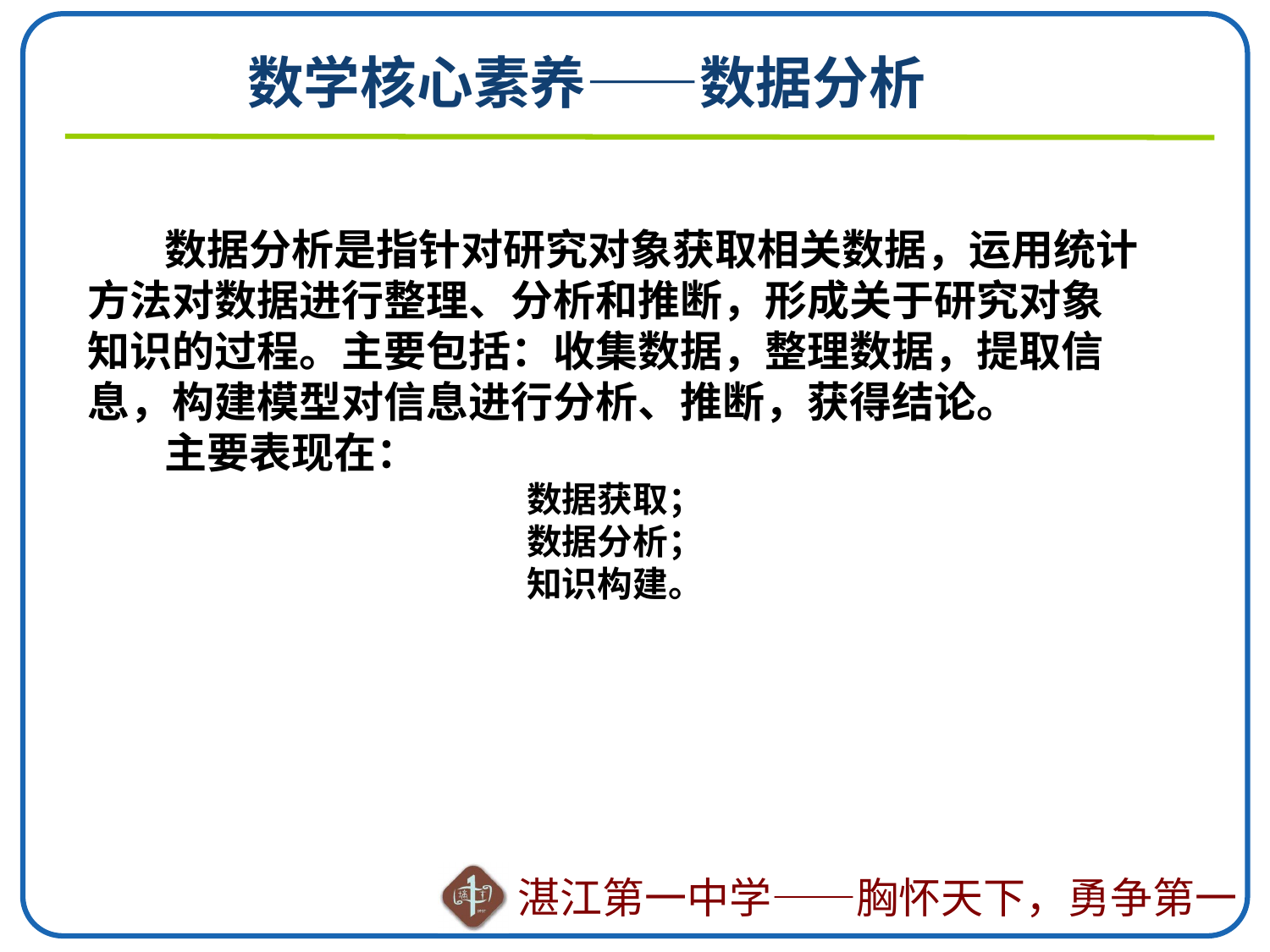

数学核心素养——数据分析

       数据分析是指针对研究对象获取相关数据，运用统计方法对数据进行整理、分析和推断，形成关于研究对象知识的过程。主要包括：收集数据，整理数据，提取信息，构建模型对信息进行分析、推断，获得结论。
       主要表现在：
数据获取；
数据分析；
知识构建。